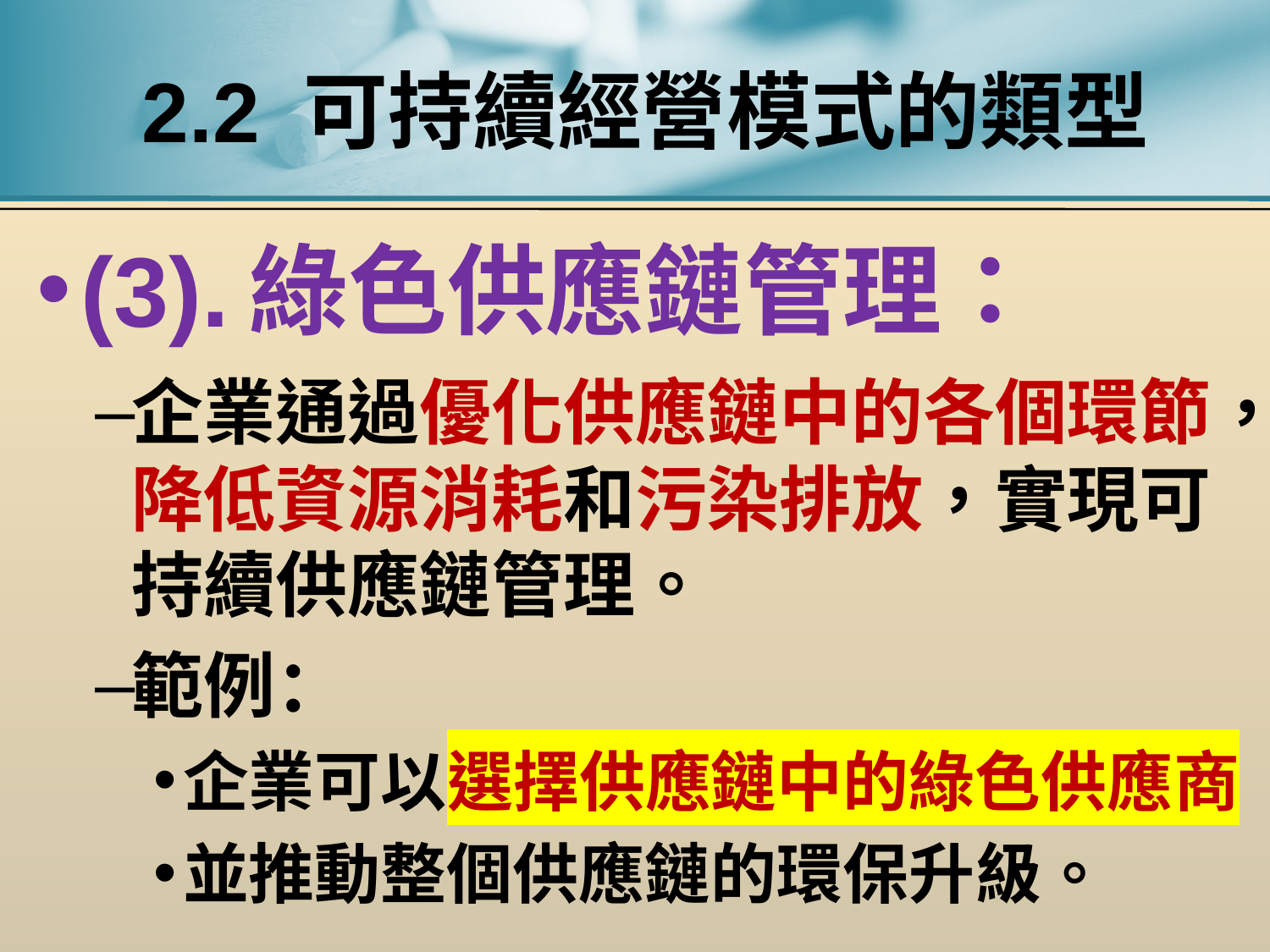

# 2.2 可持續經營模式的類型
(3).綠色供應鏈管理：
企業通過優化供應鏈中的各個環節，降低資源消耗和污染排放，實現可持續供應鏈管理。
範例：
企業可以選擇供應鏈中的綠色供應商
並推動整個供應鏈的環保升級。